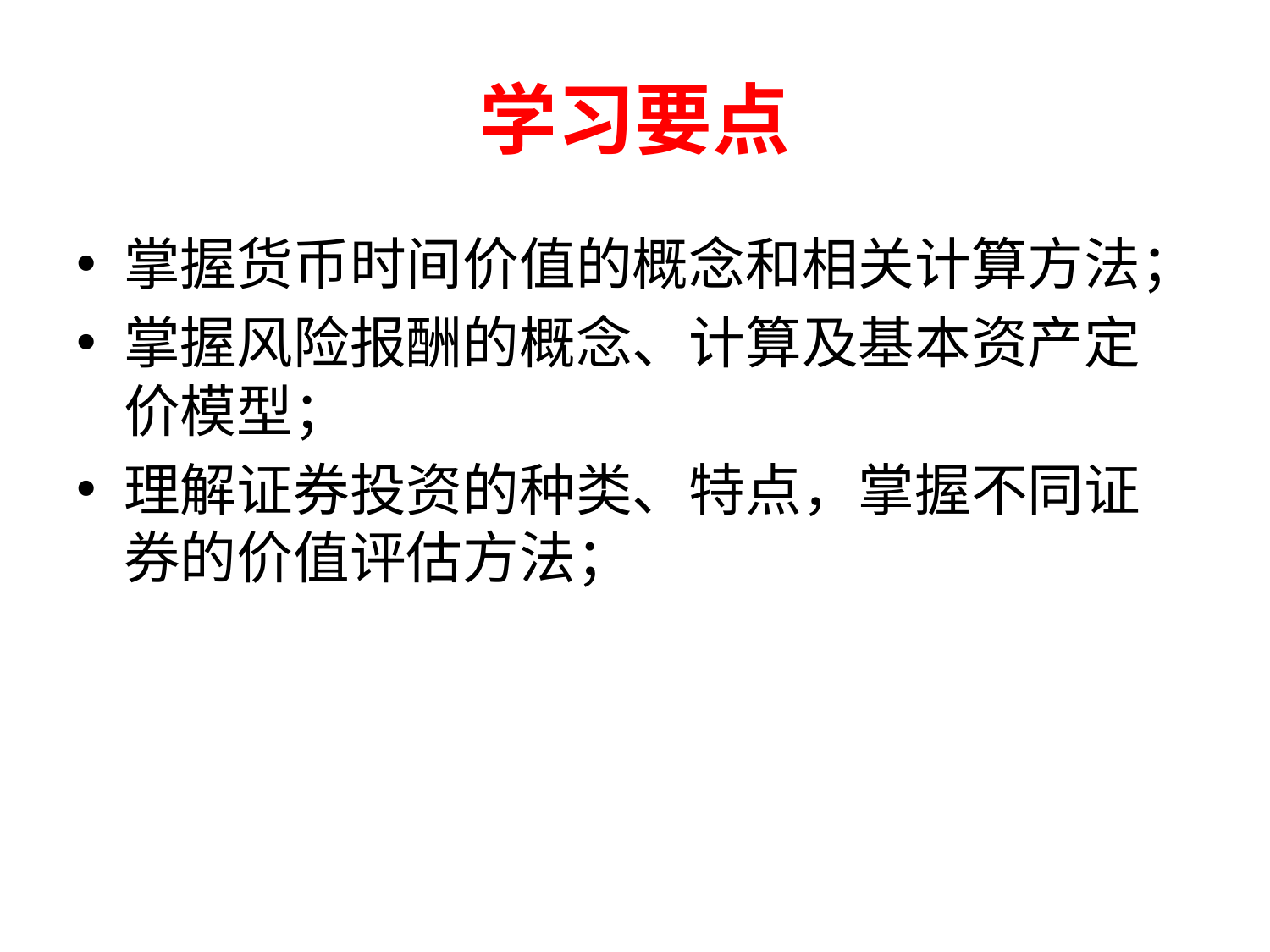

# 学习要点
掌握货币时间价值的概念和相关计算方法；
掌握风险报酬的概念、计算及基本资产定价模型；
理解证券投资的种类、特点，掌握不同证券的价值评估方法；